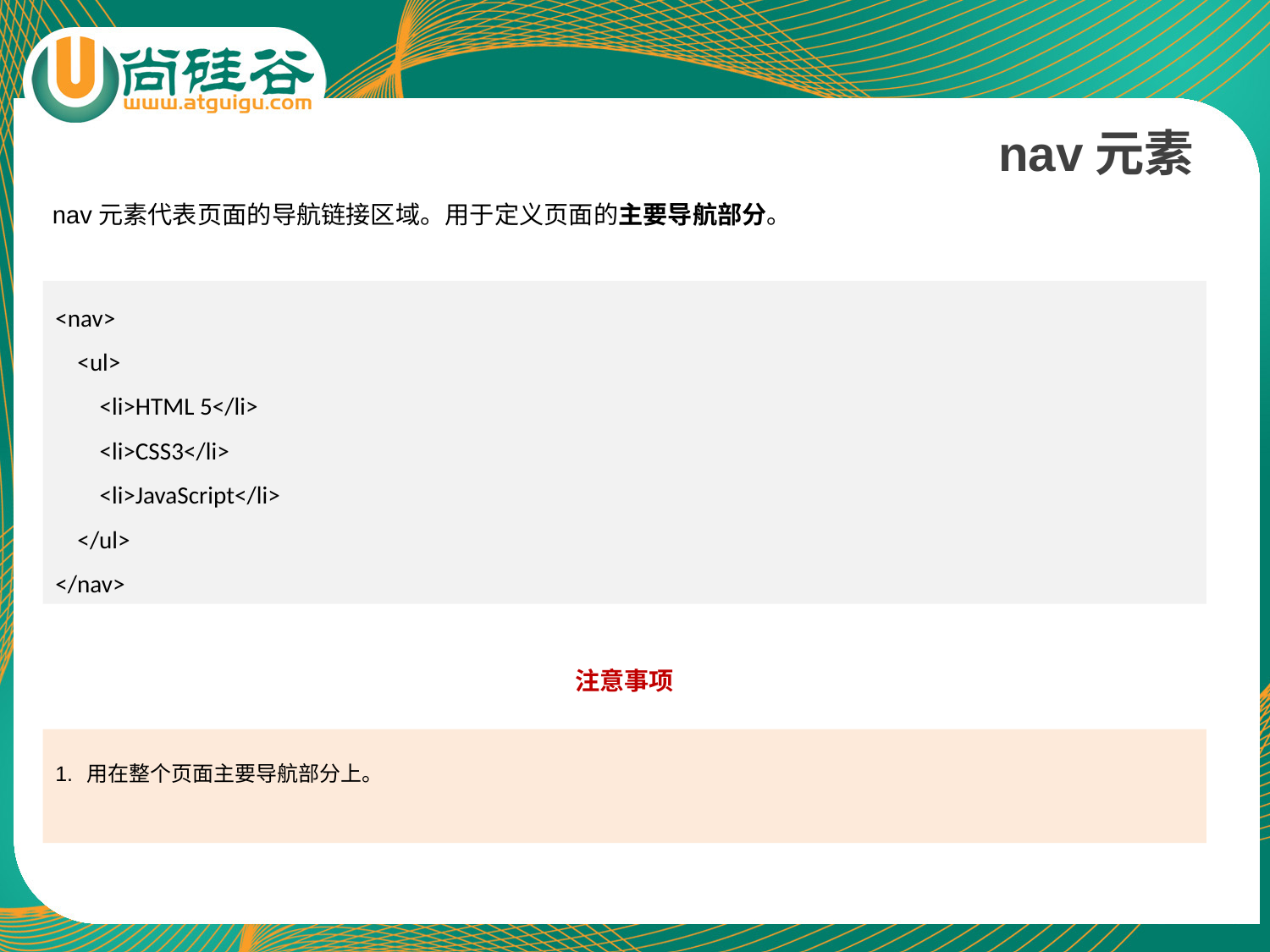

nav元素
nav元素代表页面的导航链接区域。用于定义页面的主要导航部分。
<nav>
    <ul>
        <li>HTML 5</li>
        <li>CSS3</li>
        <li>JavaScript</li>
    </ul>
</nav>
注意事项
用在整个页面主要导航部分上。